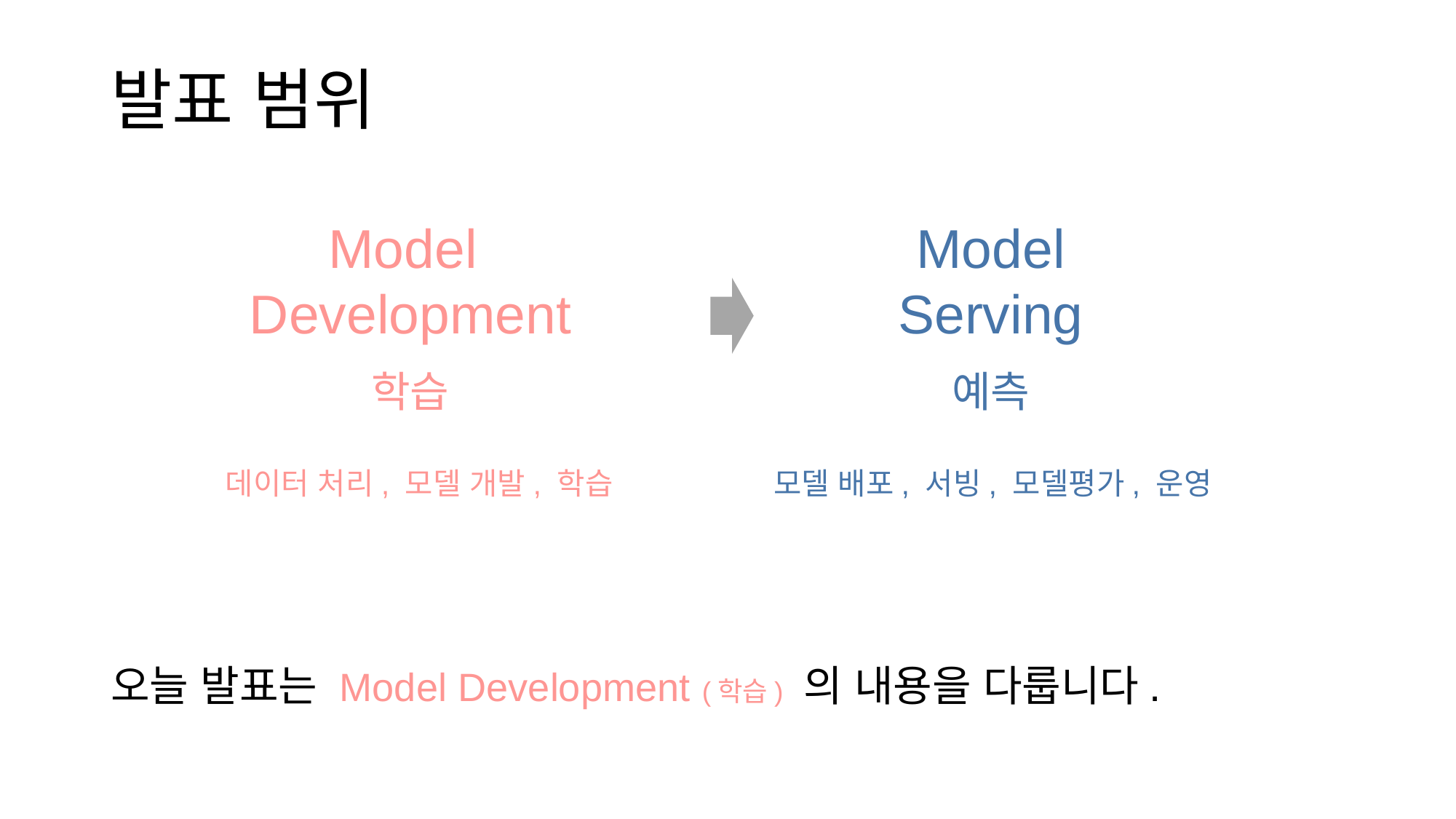

# 발표 범위

오늘 발표는 Model Development (학습) 의 내용을 다룹니다.
Model
Development

학습
Model Serving

예측

데이터 처리, 모델 개발, 학습
모델 배포, 서빙, 모델평가, 운영